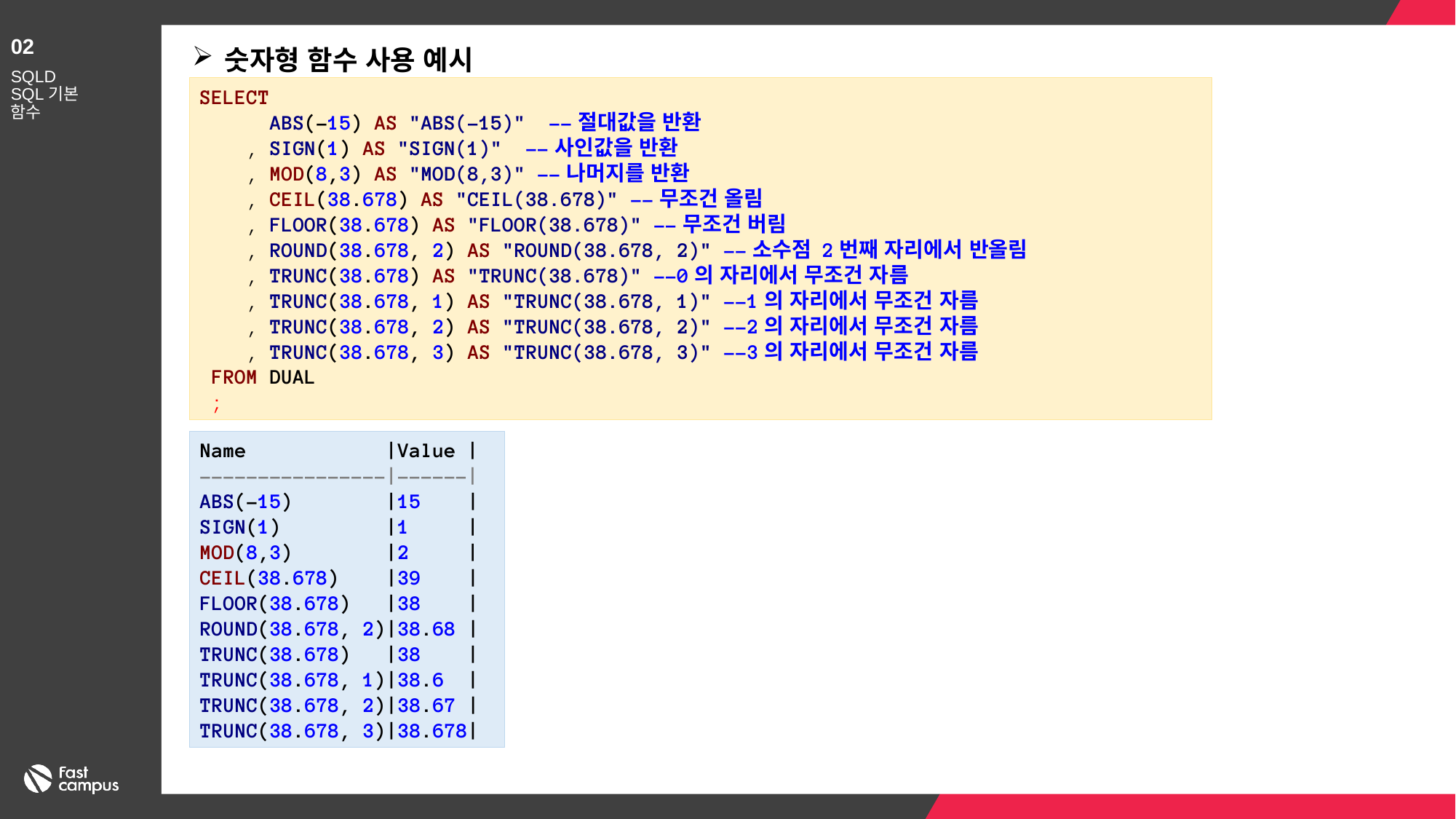

02
숫자형 함수 사용 예시
SQLD
SQL기본
함수
SELECT
      ABS(-15) AS "ABS(-15)"  --절대값을 반환
    , SIGN(1) AS "SIGN(1)"  --사인값을 반환
    , MOD(8,3) AS "MOD(8,3)" --나머지를 반환
    , CEIL(38.678) AS "CEIL(38.678)" --무조건 올림
    , FLOOR(38.678) AS "FLOOR(38.678)" --무조건 버림
    , ROUND(38.678, 2) AS "ROUND(38.678, 2)" --소수점 2번째 자리에서 반올림
    , TRUNC(38.678) AS "TRUNC(38.678)" --0의 자리에서 무조건 자름
    , TRUNC(38.678, 1) AS "TRUNC(38.678, 1)" --1의 자리에서 무조건 자름
    , TRUNC(38.678, 2) AS "TRUNC(38.678, 2)" --2의 자리에서 무조건 자름
    , TRUNC(38.678, 3) AS "TRUNC(38.678, 3)" --3의 자리에서 무조건 자름
 FROM DUAL
 ;
Name            |Value |
----------------|------|
ABS(-15)        |15    |
SIGN(1)         |1     |
MOD(8,3)        |2     |
CEIL(38.678)    |39    |
FLOOR(38.678)   |38    |
ROUND(38.678, 2)|38.68 |
TRUNC(38.678)   |38    |
TRUNC(38.678, 1)|38.6  |
TRUNC(38.678, 2)|38.67 |
TRUNC(38.678, 3)|38.678|